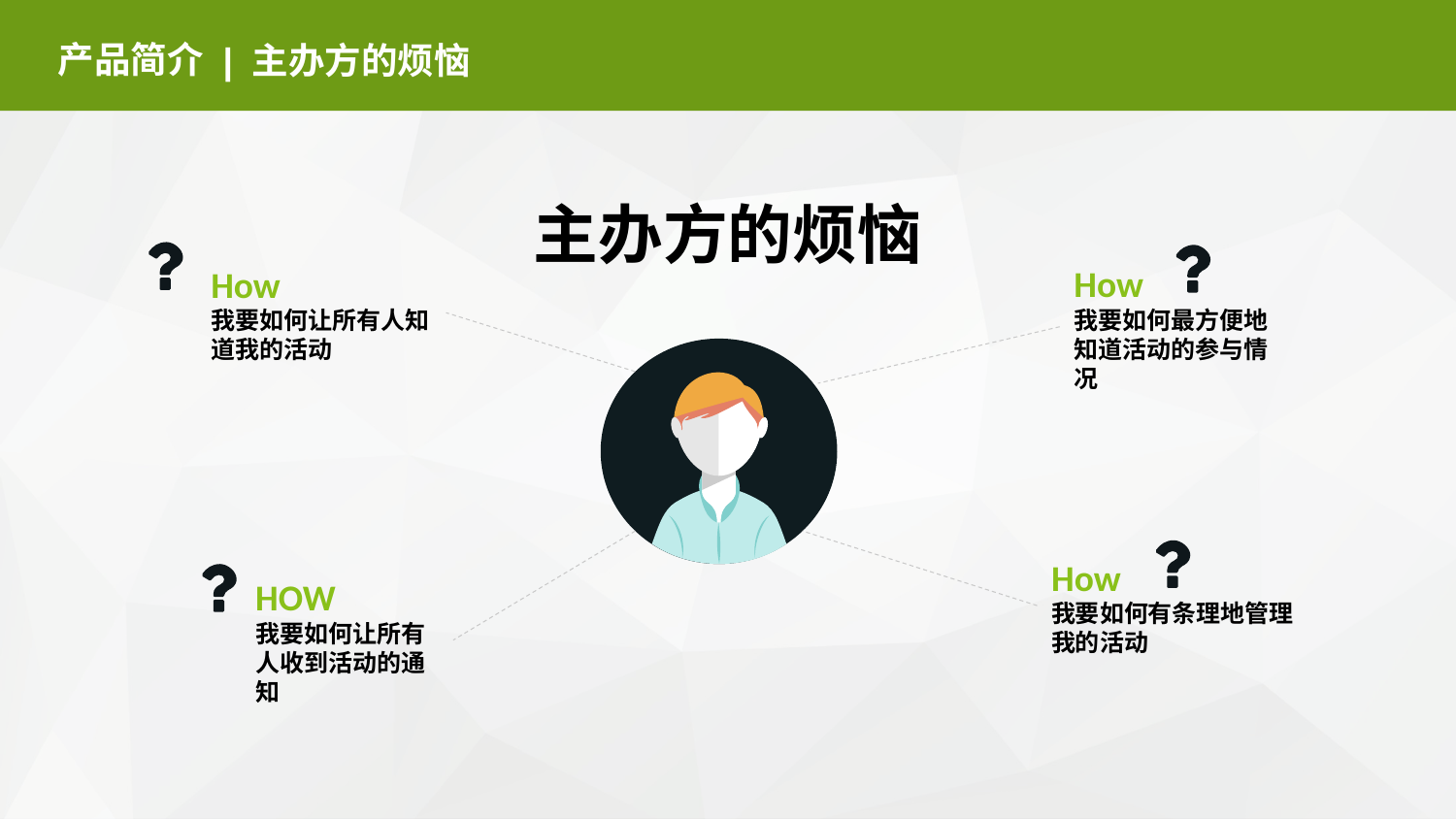

产品简介
| 主办方的烦恼
主办方的烦恼

How
我要如何最方便地知道活动的参与情况
How
我要如何让所有人知道我的活动

How
我要如何有条理地管理我的活动

HOW
我要如何让所有人收到活动的通知